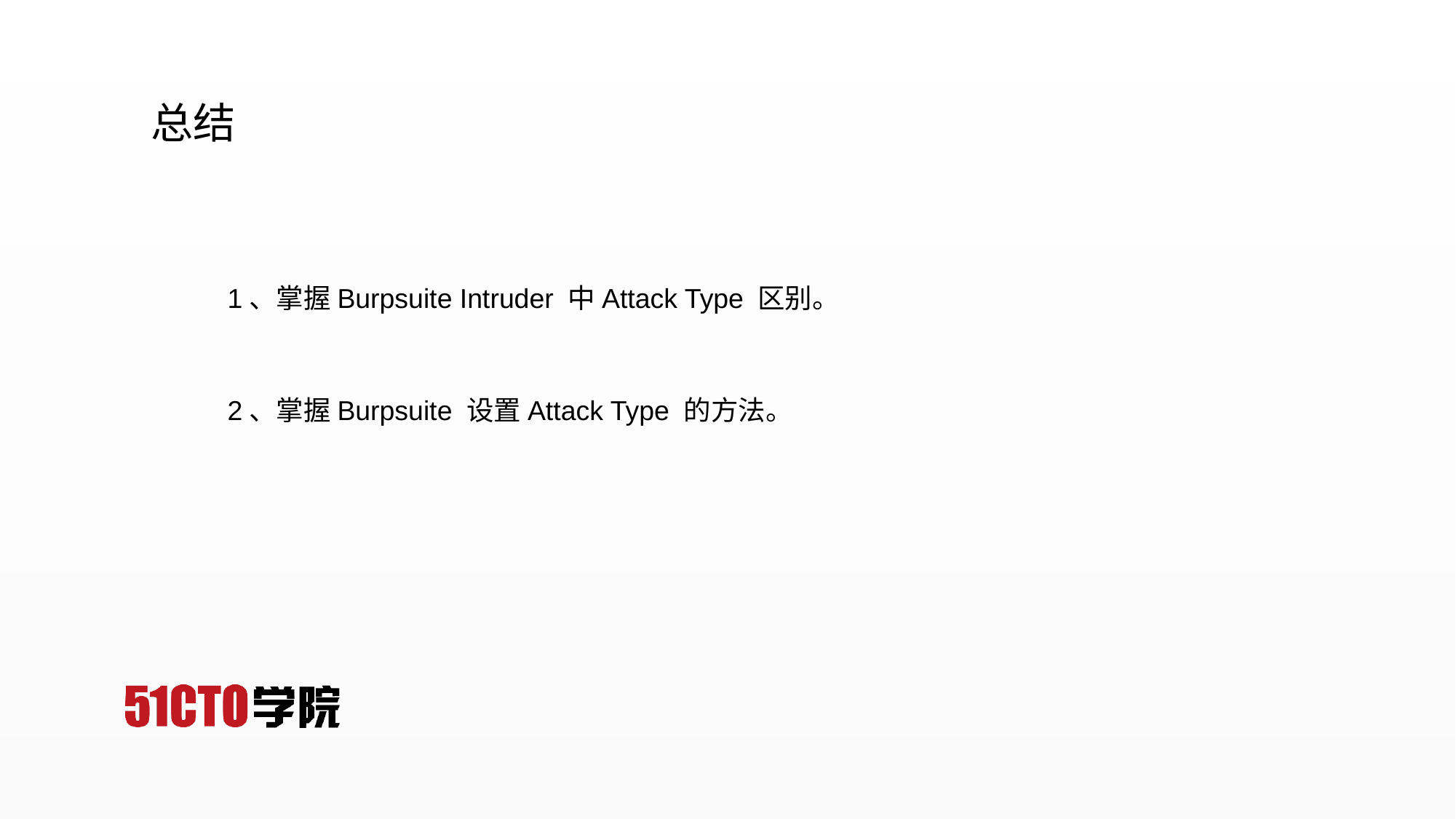

总结
1、掌握Burpsuite Intruder 中Attack Type 区别。
2、掌握Burpsuite 设置Attack Type 的方法。